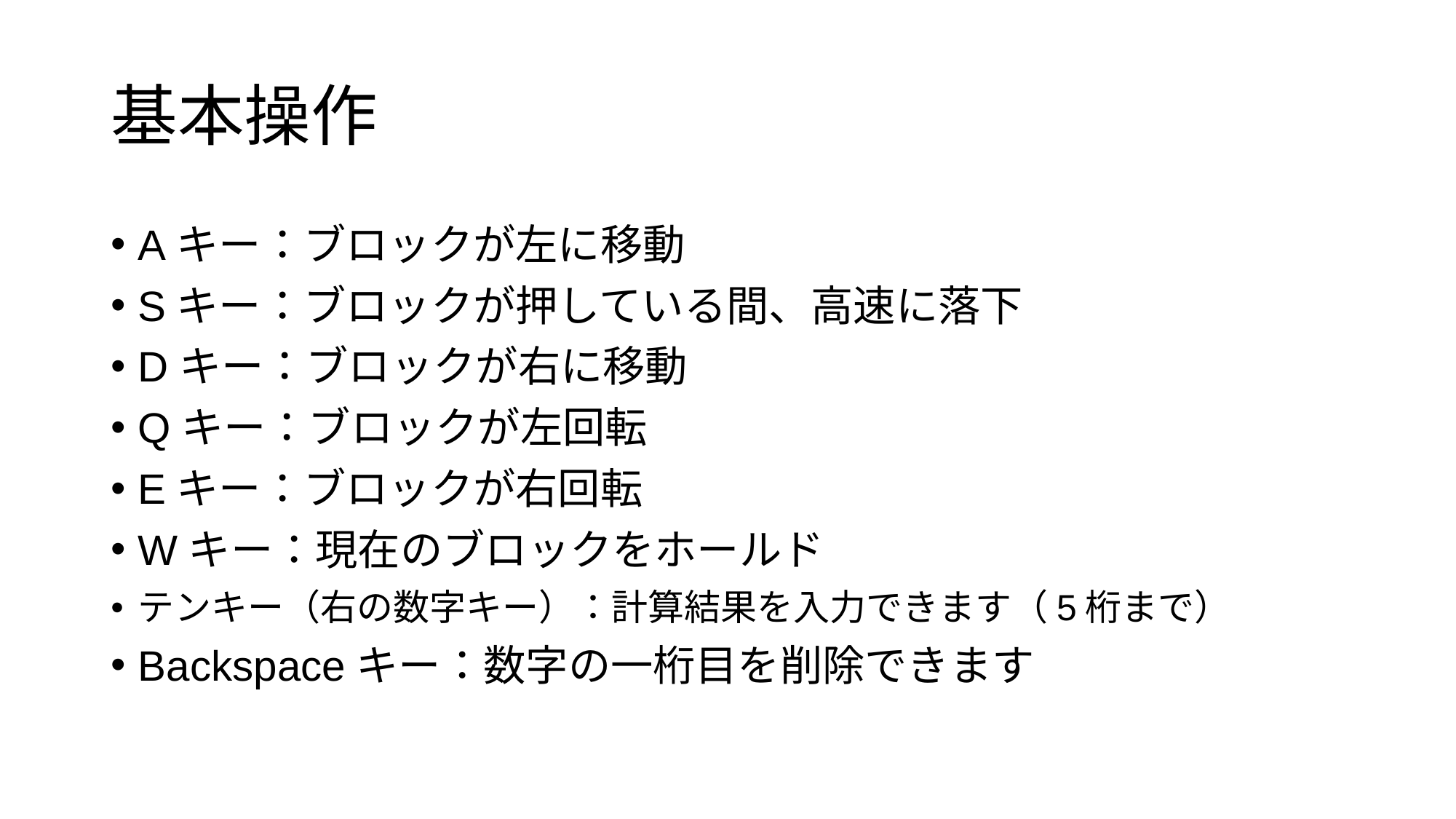

# 基本操作
Aキー：ブロックが左に移動
Sキー：ブロックが押している間、高速に落下
Dキー：ブロックが右に移動
Qキー：ブロックが左回転
Eキー：ブロックが右回転
Wキー：現在のブロックをホールド
テンキー（右の数字キー）：計算結果を入力できます（5桁まで）
Backspaceキー：数字の一桁目を削除できます